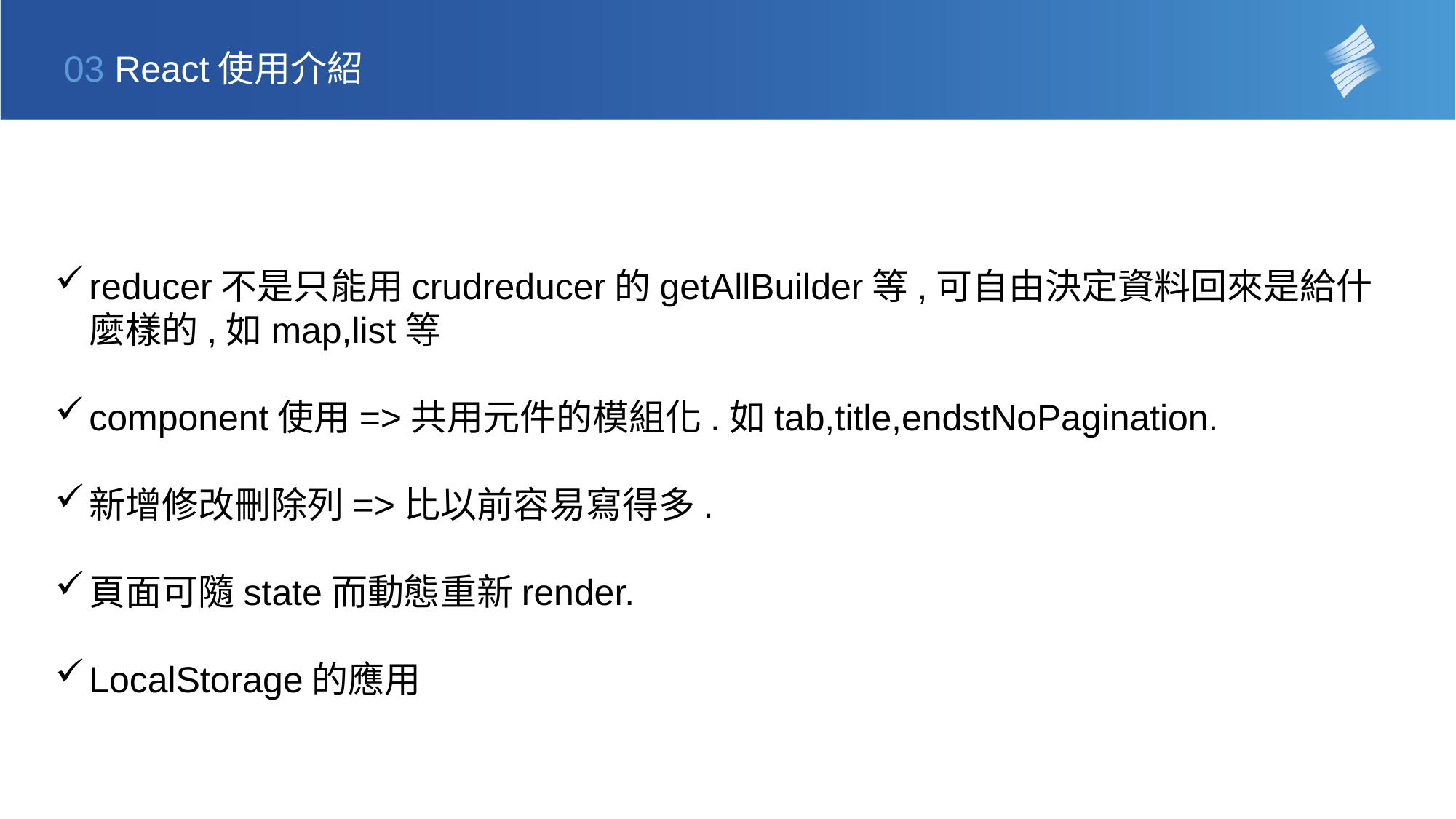

03 React使用介紹
reducer不是只能用crudreducer的getAllBuilder等,可自由決定資料回來是給什麼樣的,如map,list等

component使用=>共用元件的模組化.如tab,title,endstNoPagination.

新增修改刪除列=>比以前容易寫得多.

頁面可隨state而動態重新render.

LocalStorage的應用